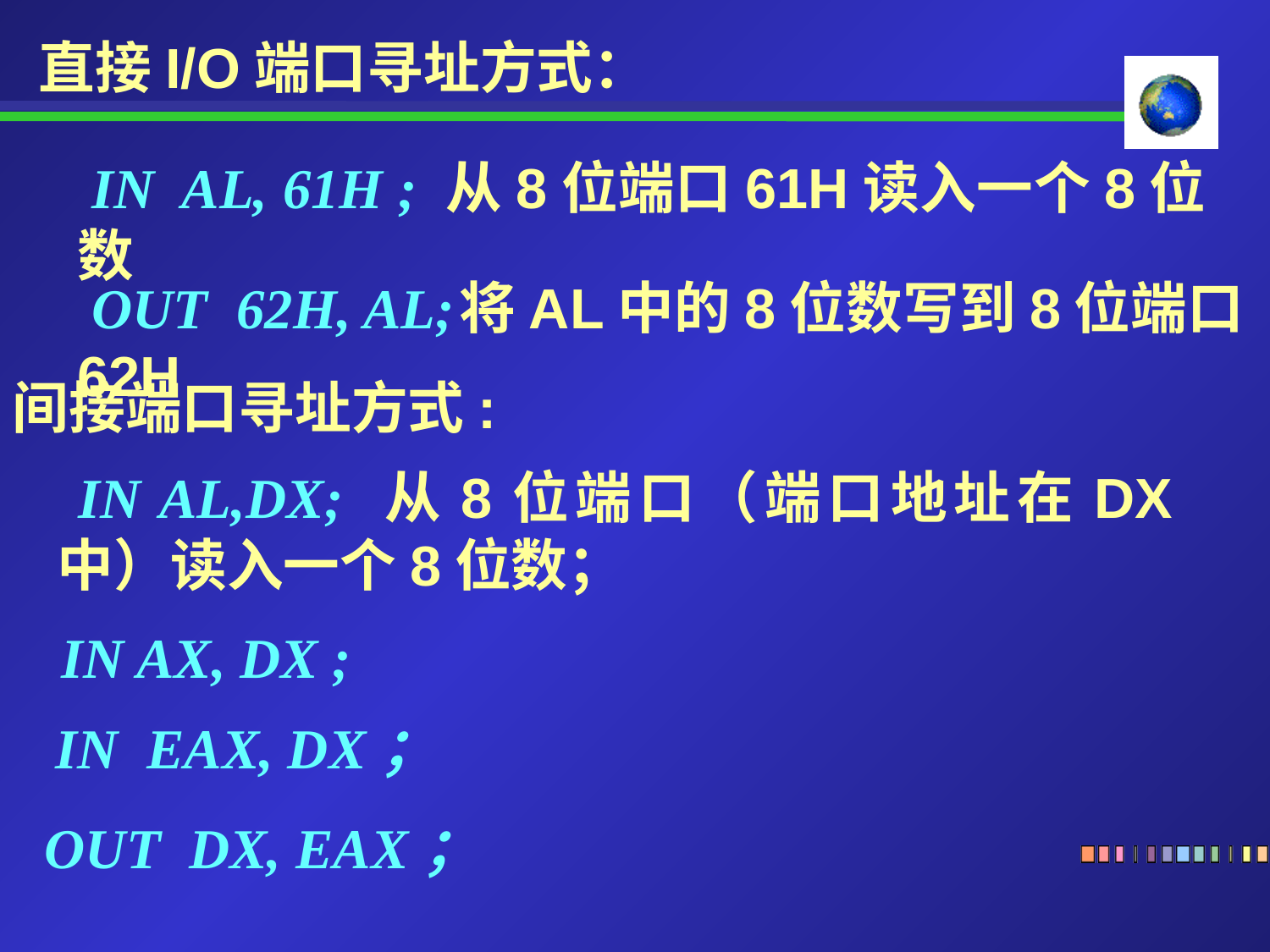

直接I/O端口寻址方式：
 IN  AL, 61H ; 从8位端口61H读入一个8位数
 OUT  62H, AL;	将AL中的8位数写到8位端口62H
间接端口寻址方式:
 IN AL,DX; 从8位端口（端口地址在DX中）读入一个8位数；
 IN AX, DX ;
 IN  EAX, DX；
 OUT  DX, EAX；
15